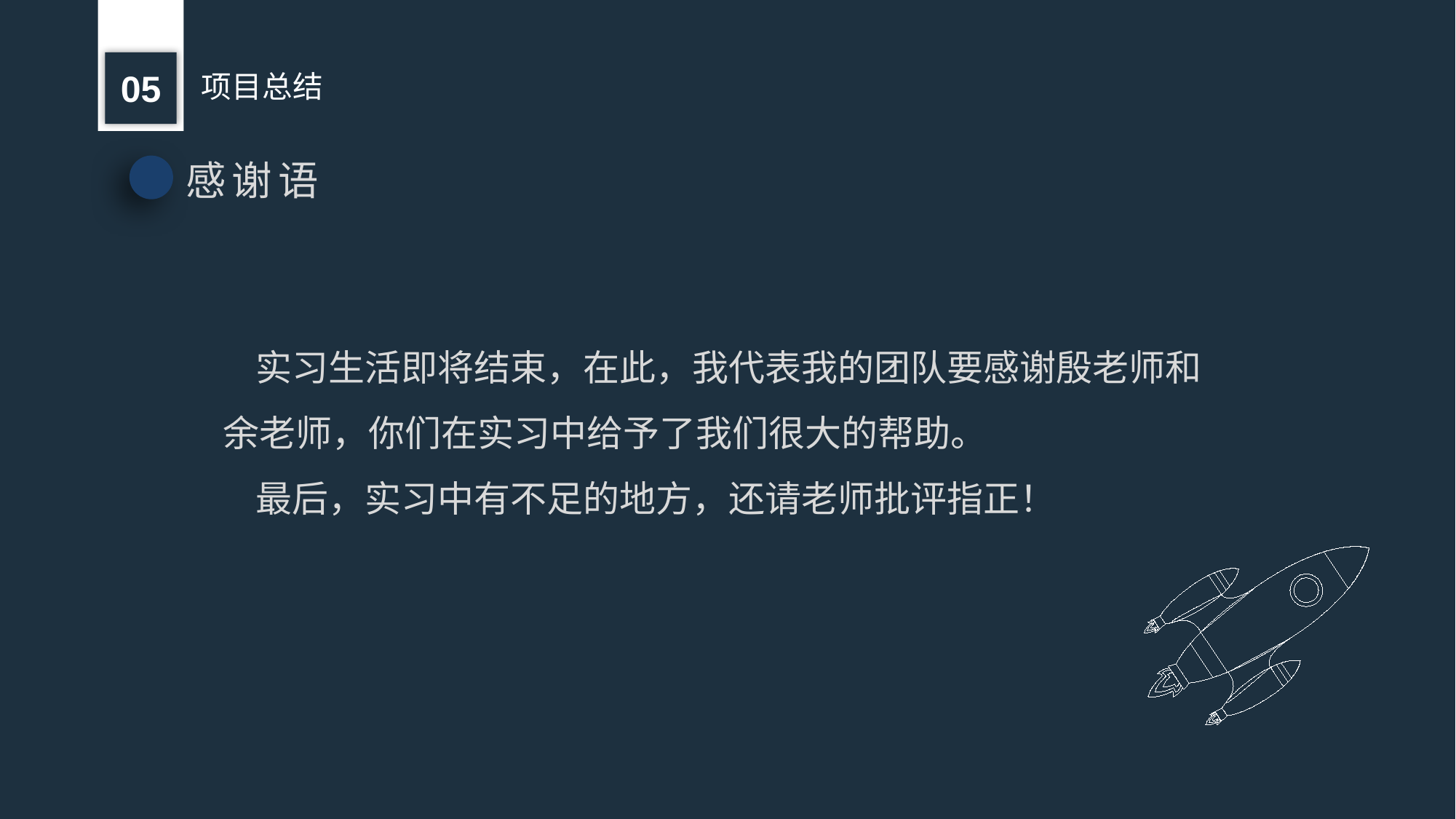

项目总结
05
感谢语

   实习生活即将结束，在此，我代表我的团队要感谢殷老师和余老师，你们在实习中给予了我们很大的帮助。
   最后，实习中有不足的地方，还请老师批评指正！